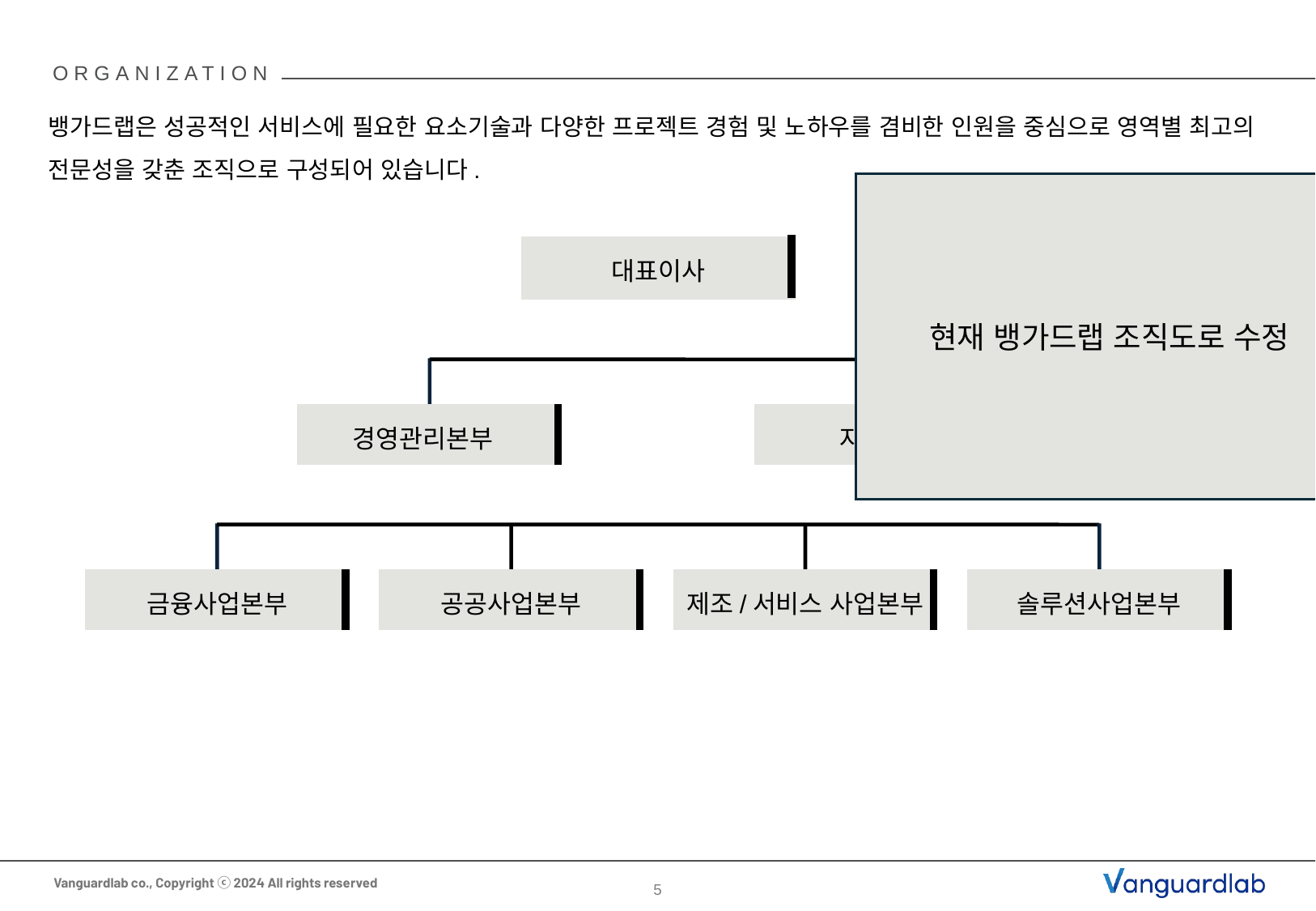

# ORGANIZATION
뱅가드랩은 성공적인 서비스에 필요한 요소기술과 다양한 프로젝트 경험 및 노하우를 겸비한 인원을 중심으로 영역별 최고의 전문성을 갖춘 조직으로 구성되어 있습니다.
현재 뱅가드랩 조직도로 수정

대표이사

경영관리본부

자문위원

금융사업본부

공공사업본부

제조/서비스 사업본부

솔루션사업본부